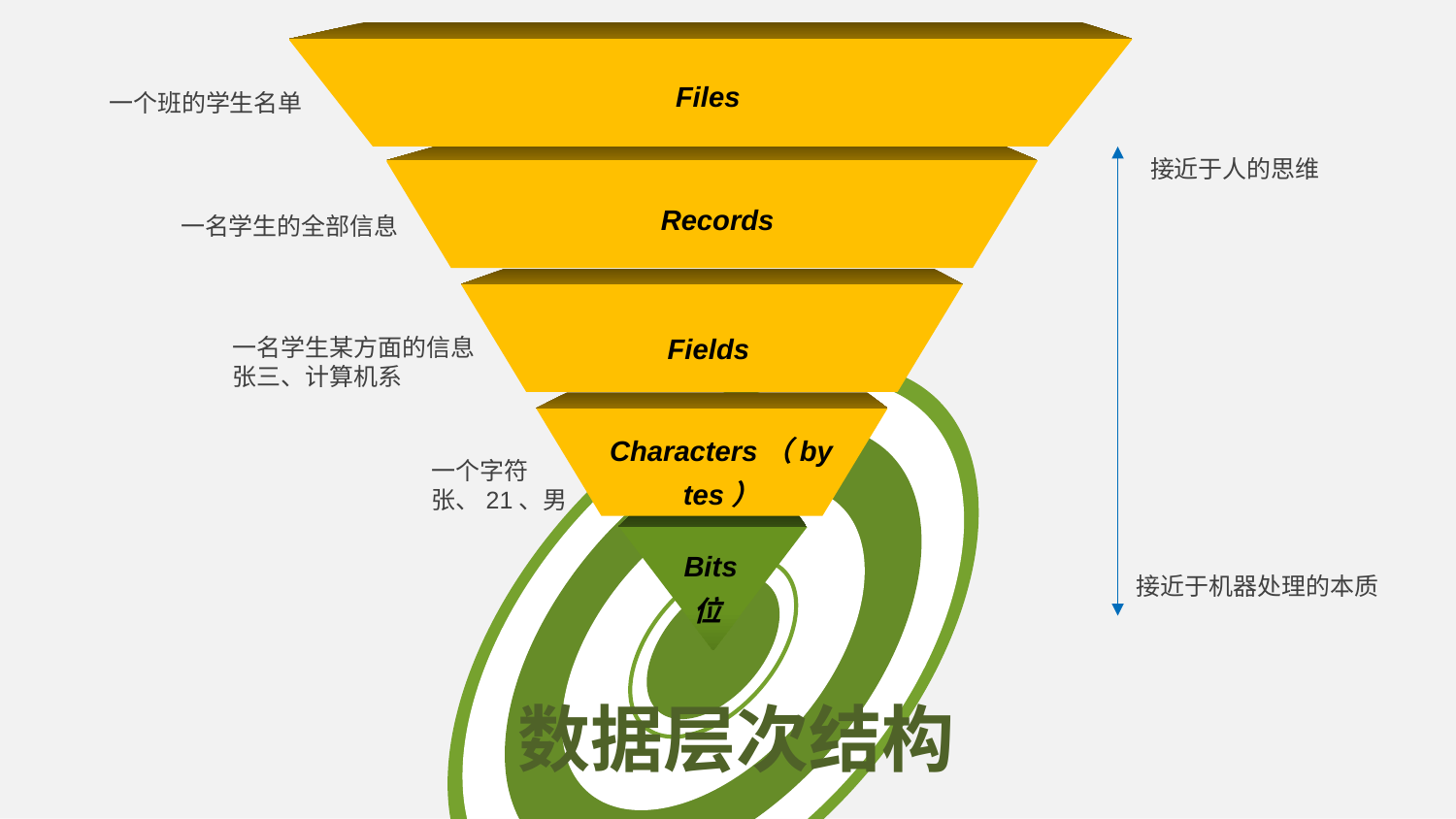

Files
一个班的学生名单

接近于人的思维

Records
一名学生的全部信息

数据层次结构

Fields
一名学生某方面的信息
张三、计算机系

Characters（bytes）

一个字符
张、21、男

Bits
位
接近于机器处理的本质